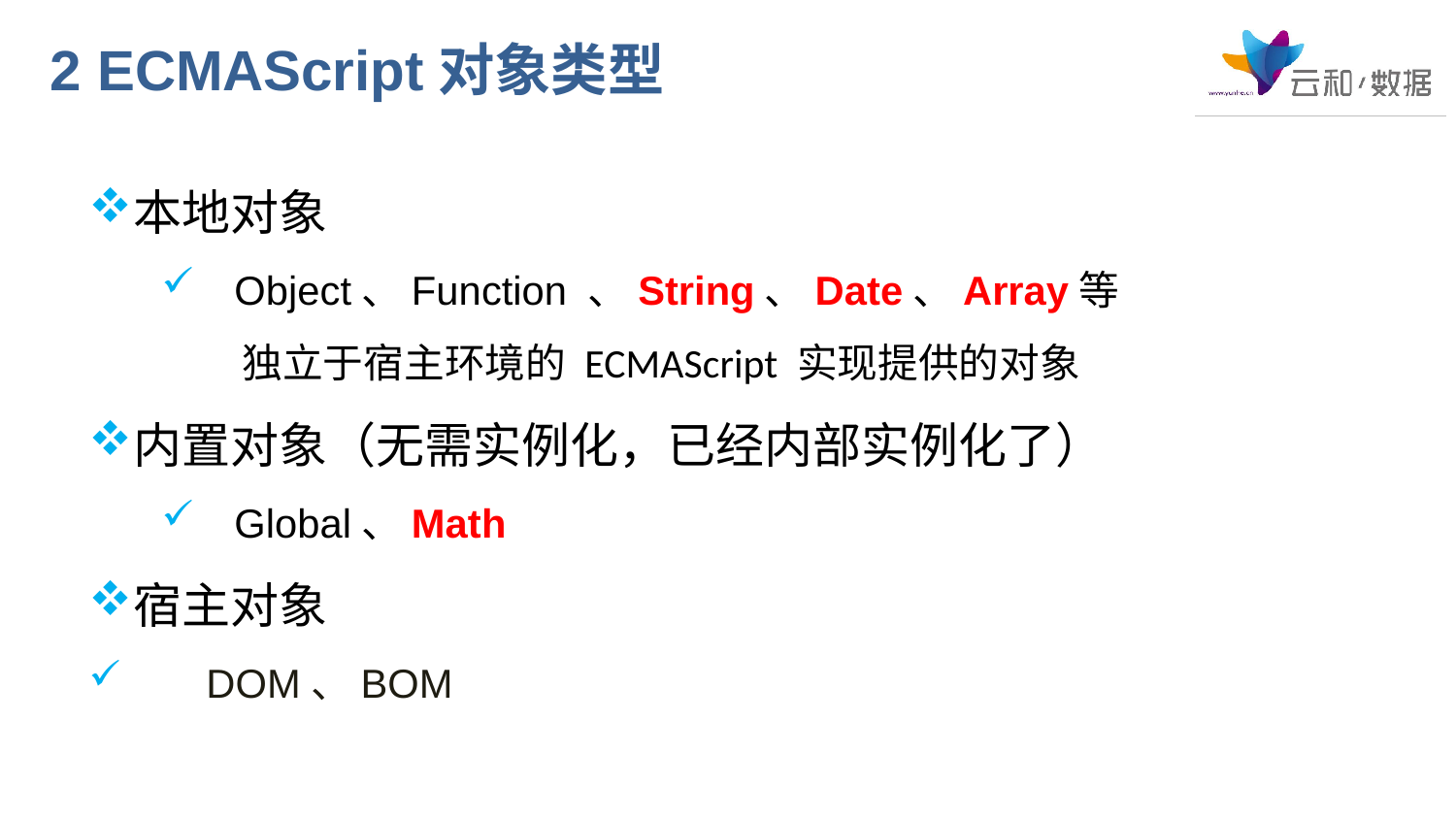

2 ECMAScript对象类型
本地对象
Object、Function 、String、Date、Array等
                独立于宿主环境的 ECMAScript 实现提供的对象
内置对象（无需实例化，已经内部实例化了）
Global、Math
宿主对象
    DOM、BOM
5